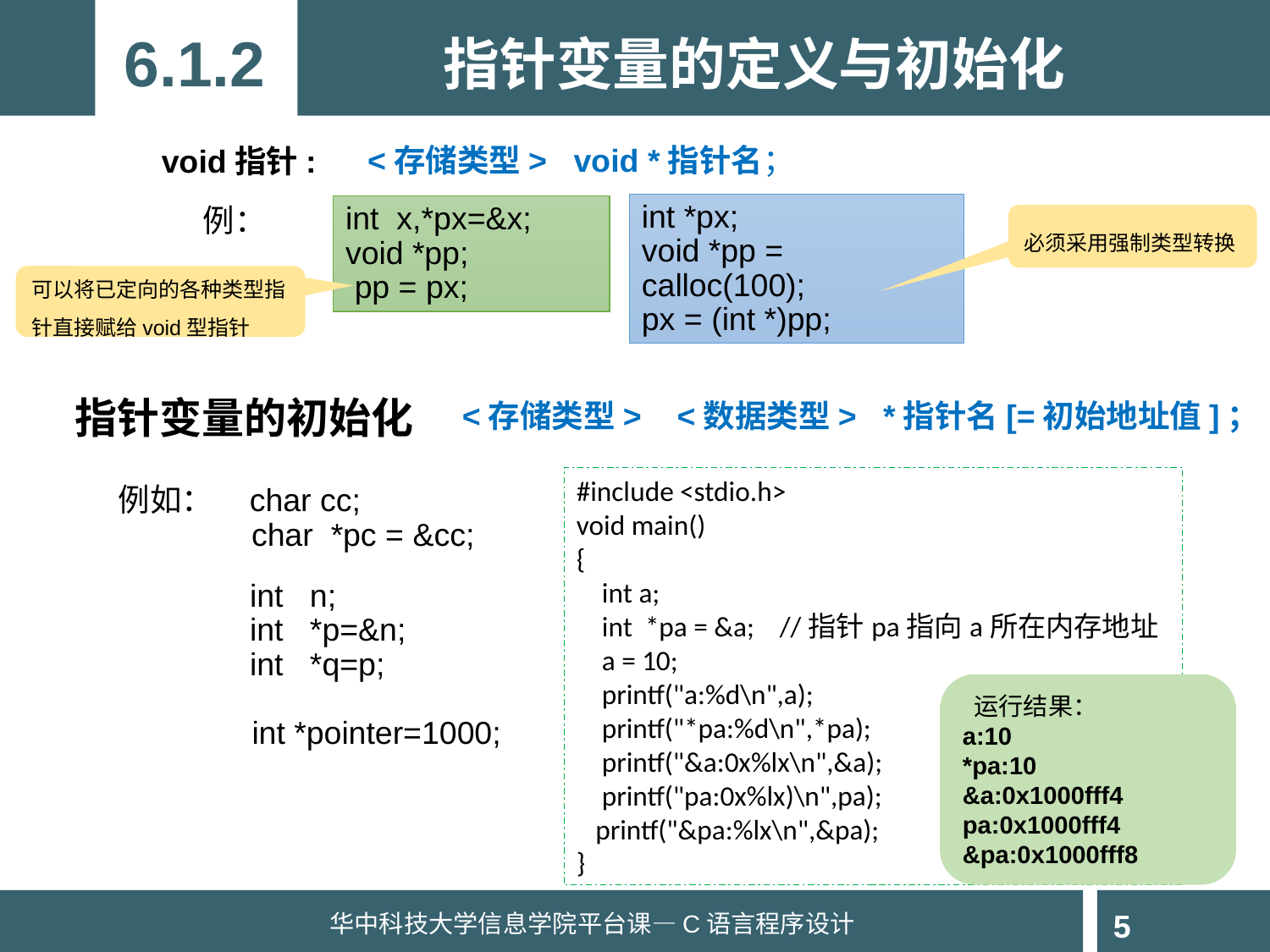

6.1.2
指针变量的定义与初始化
void指针:
<存储类型>   void *指针名；
例：
int *px;
void *pp = calloc(100);
px = (int *)pp;
int  x,*px=&x;
void *pp;
 pp = px;
必须采用强制类型转换
可以将已定向的各种类型指针直接赋给void型指针
指针变量的初始化
<存储类型>    <数据类型>   *指针名[=初始地址值]；
#include <stdio.h>
void main()
{
    int a;
    int  *pa = &a;    //指针pa指向a所在内存地址
    a = 10;
    printf("a:%d\n",a);
    printf("*pa:%d\n",*pa);
    printf("&a:0x%lx\n",&a);
    printf("pa:0x%lx)\n",pa);
   printf("&pa:%lx\n",&pa);
}
例如：    char cc;
               char  *pc = &cc;
int   n;
int   *p=&n;
int   *q=p;
 运行结果：
a:10
*pa:10
&a:0x1000fff4
pa:0x1000fff4
&pa:0x1000fff8
int *pointer=1000;